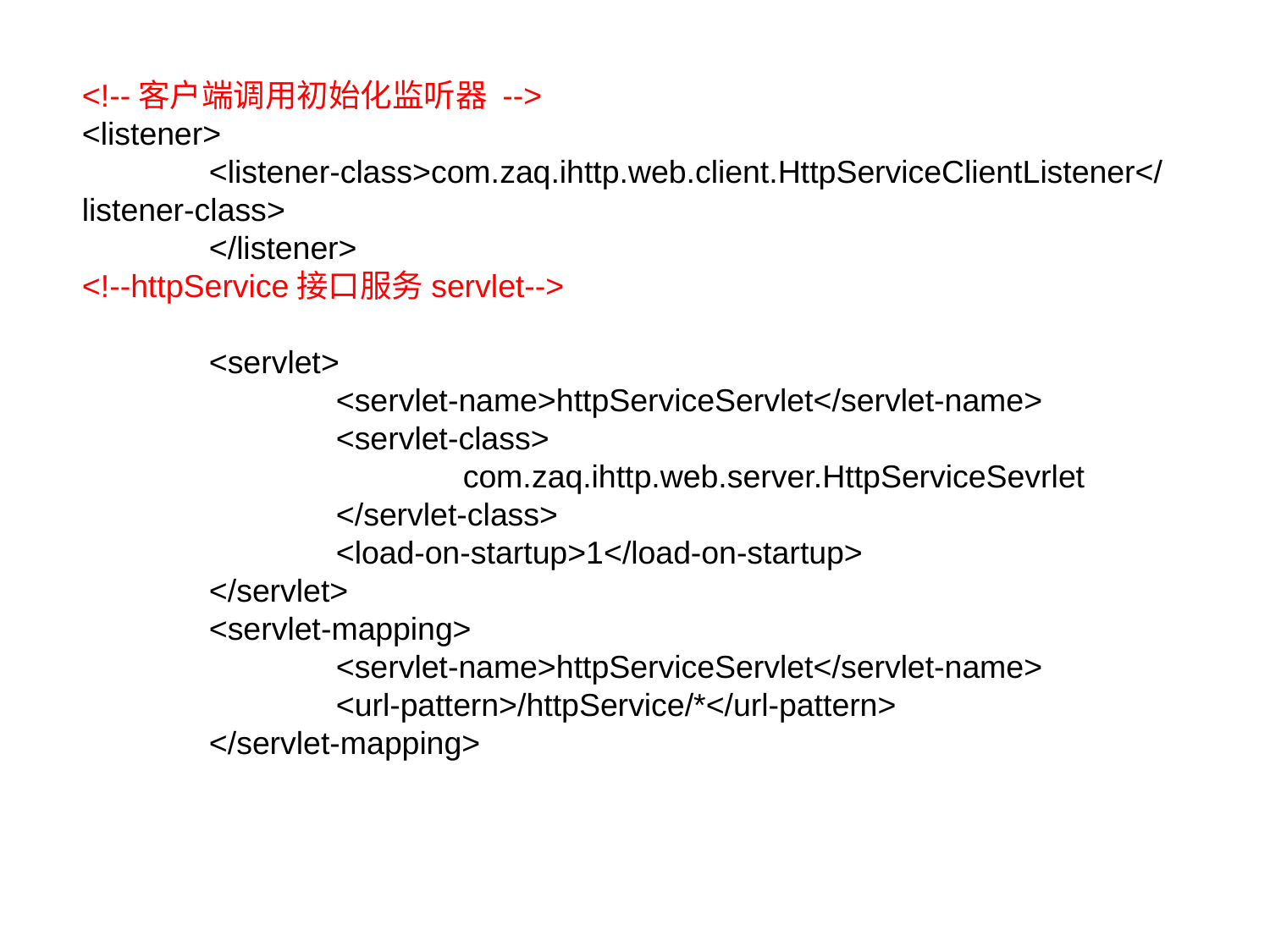

<!--客户端调用初始化监听器 -->
<listener>
	<listener-class>com.zaq.ihttp.web.client.HttpServiceClientListener</listener-class>
	</listener>
<!--httpService接口服务servlet-->

	<servlet>
		<servlet-name>httpServiceServlet</servlet-name>
		<servlet-class>
			com.zaq.ihttp.web.server.HttpServiceSevrlet
		</servlet-class>
		<load-on-startup>1</load-on-startup>
	</servlet>
	<servlet-mapping>
		<servlet-name>httpServiceServlet</servlet-name>
		<url-pattern>/httpService/*</url-pattern>
	</servlet-mapping>